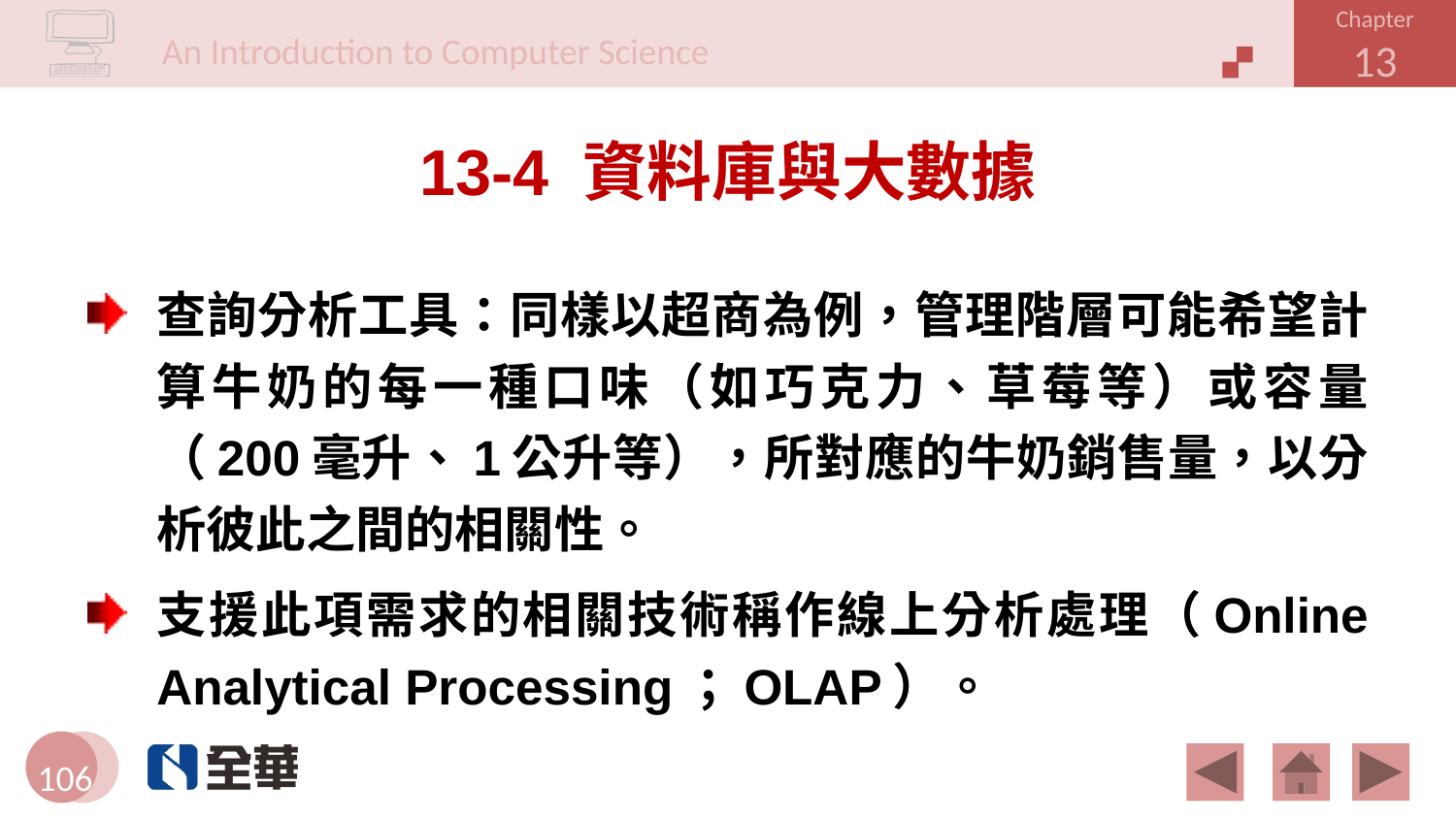

# 13-4 資料庫與大數據
查詢分析工具：同樣以超商為例，管理階層可能希望計算牛奶的每一種口味（如巧克力、草莓等）或容量（200毫升、1公升等），所對應的牛奶銷售量，以分析彼此之間的相關性。
支援此項需求的相關技術稱作線上分析處理（Online Analytical Processing；OLAP）。